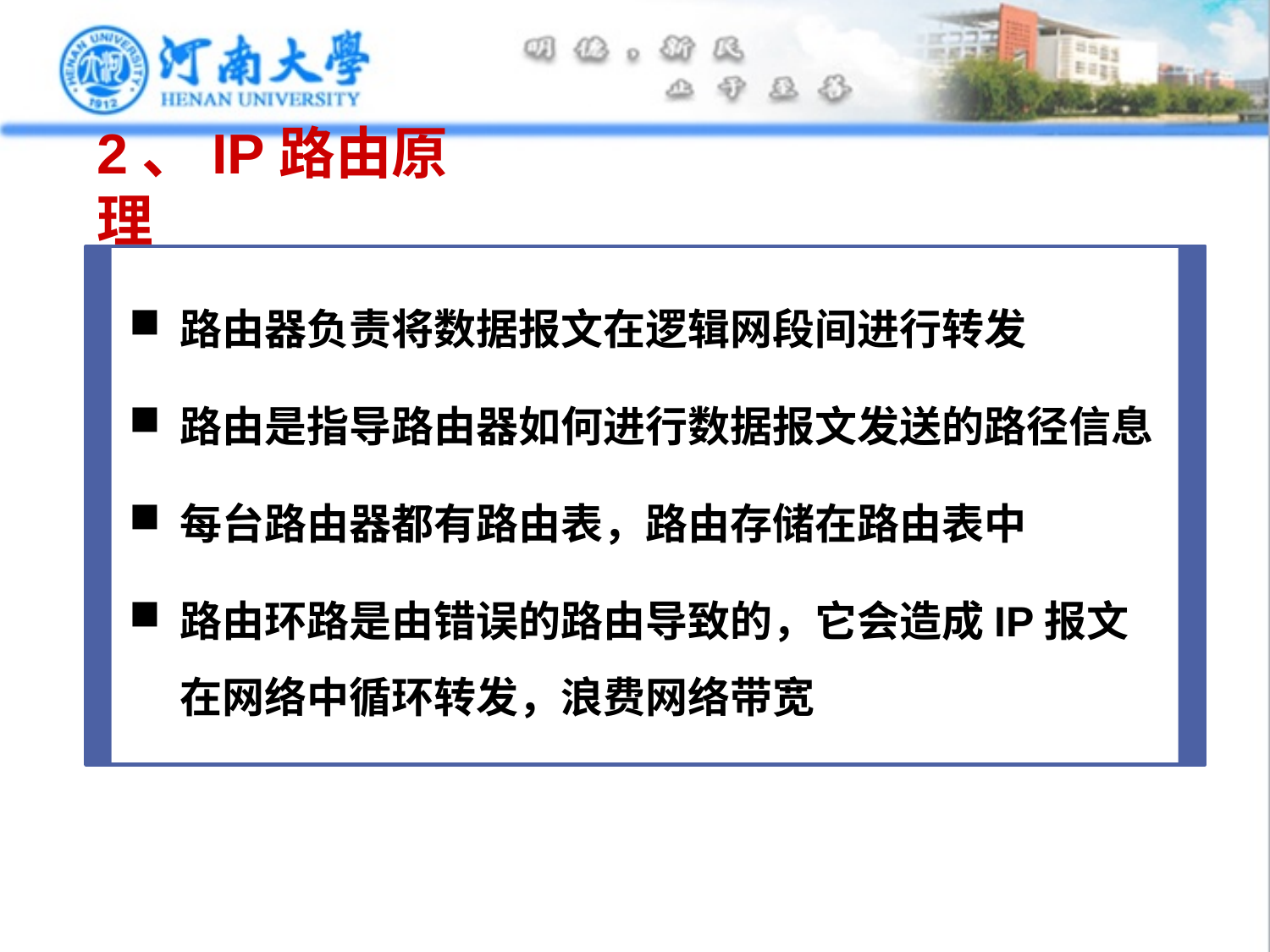

2、IP路由原理

路由器负责将数据报文在逻辑网段间进行转发
路由是指导路由器如何进行数据报文发送的路径信息
每台路由器都有路由表，路由存储在路由表中
路由环路是由错误的路由导致的，它会造成IP报文在网络中循环转发，浪费网络带宽